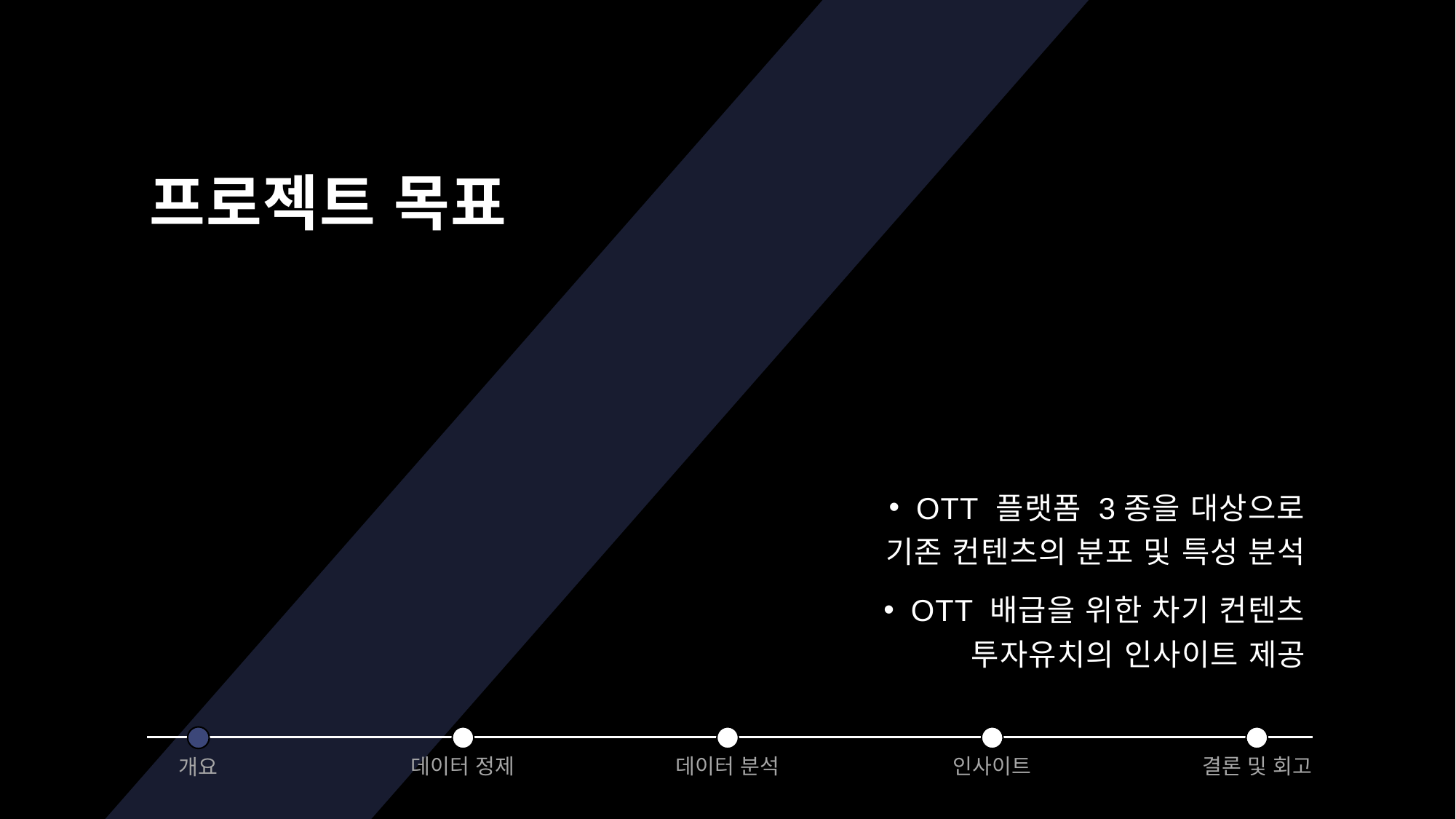

# 프로젝트 목표
OTT 플랫폼 3종을 대상으로
기존 컨텐츠의 분포 및 특성 분석
OTT 배급을 위한 차기 컨텐츠
투자유치의 인사이트 제공

데이터 정제
데이터 분석
인사이트
결론 및 회고
개요